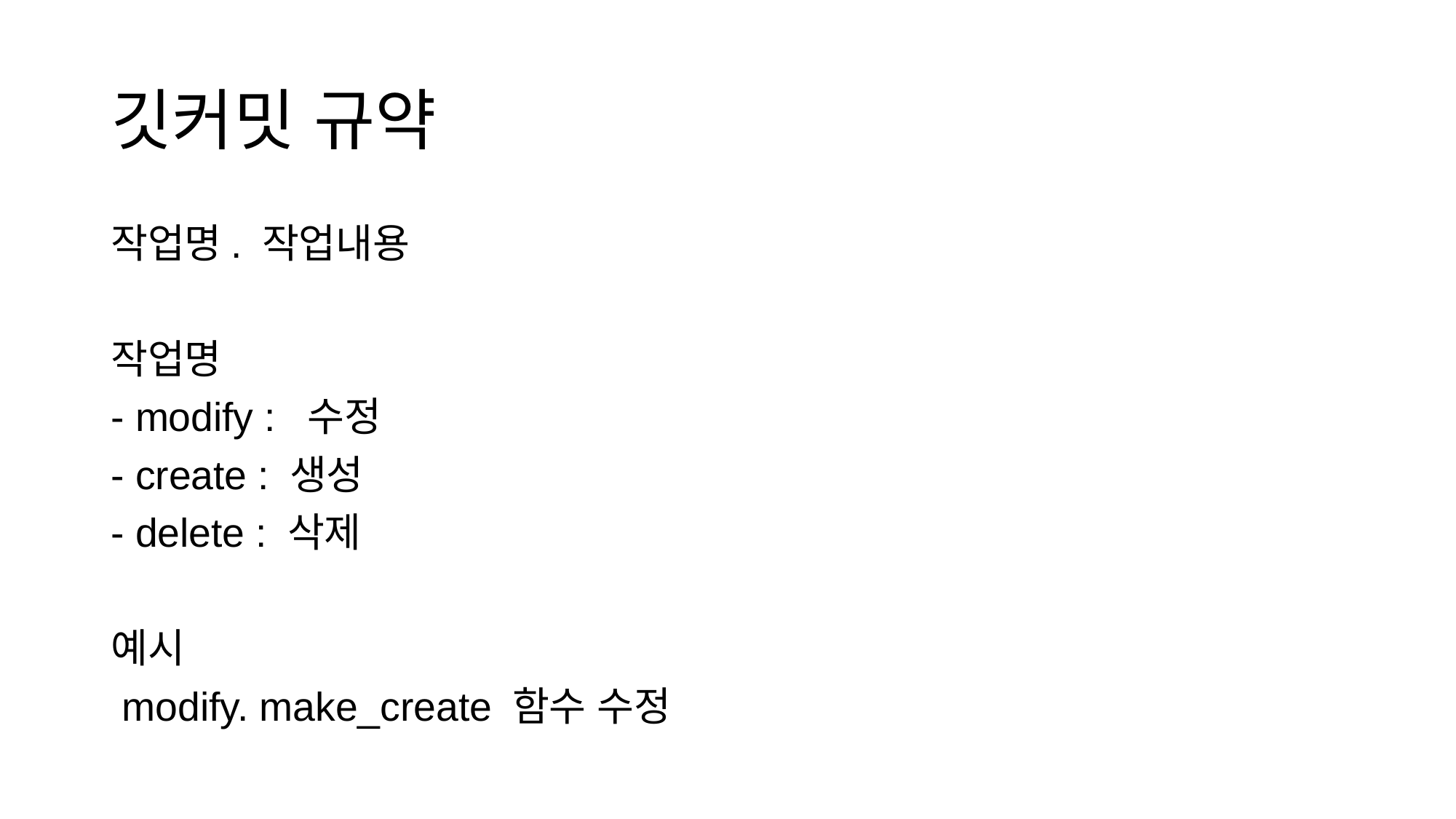

# 깃커밋 규약
작업명. 작업내용

작업명
- modify :  수정
- create : 생성
- delete : 삭제

예시
 modify. make_create 함수 수정